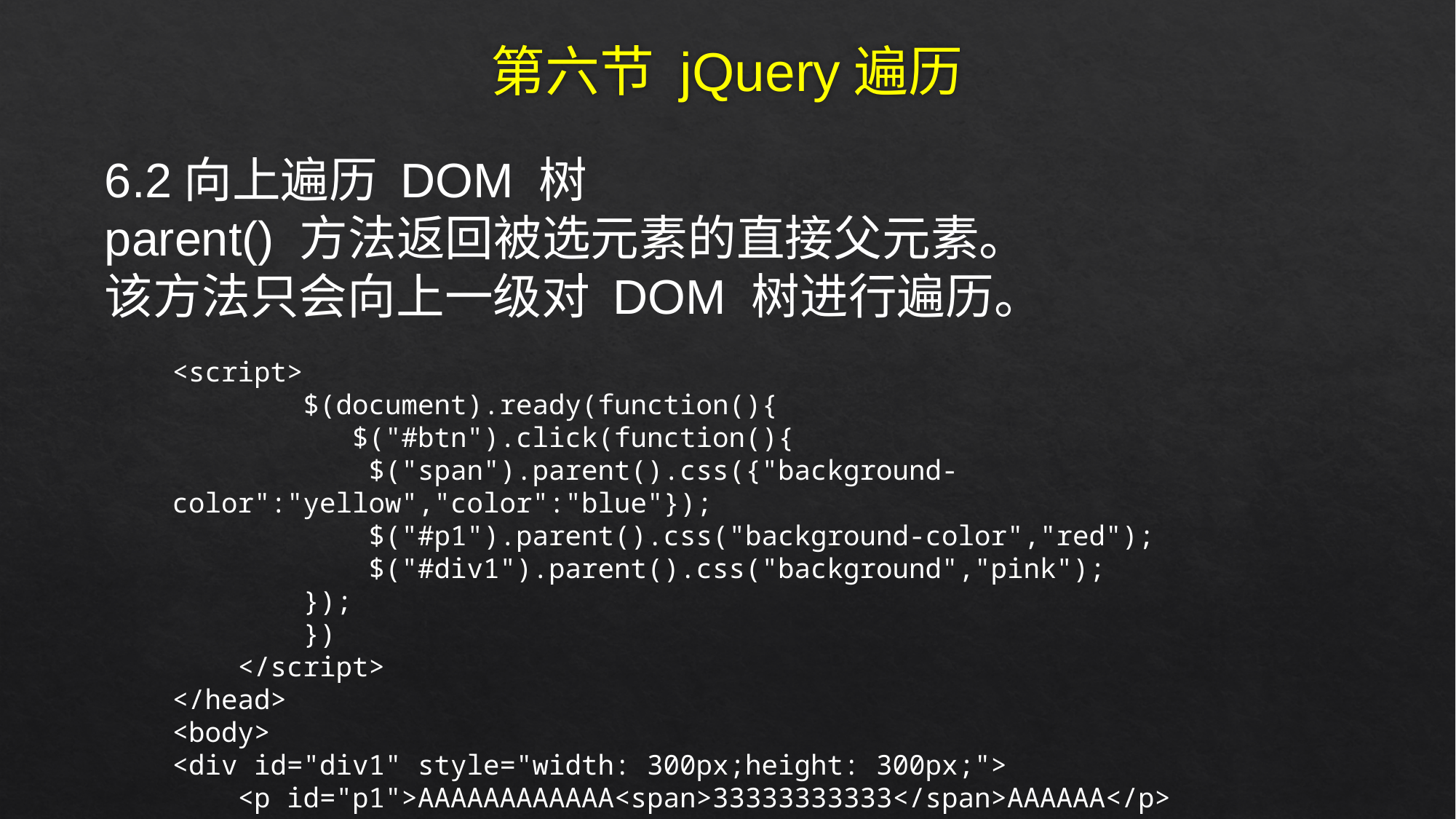

# 第六节 jQuery遍历
6.2向上遍历 DOM 树
parent() 方法返回被选元素的直接父元素。
该方法只会向上一级对 DOM 树进行遍历。

<script>
        $(document).ready(function(){
           $("#btn").click(function(){
            $("span").parent().css({"background-color":"yellow","color":"blue"});
            $("#p1").parent().css("background-color","red");
            $("#div1").parent().css("background","pink");
        });
        })
    </script>
</head>
<body>
<div id="div1" style="width: 300px;height: 300px;">
    <p id="p1">AAAAAAAAAAAA<span>33333333333</span>AAAAAA</p>
</div>
<button id="btn">OK</button>
<p id="p2"></p>
</body>
</html>